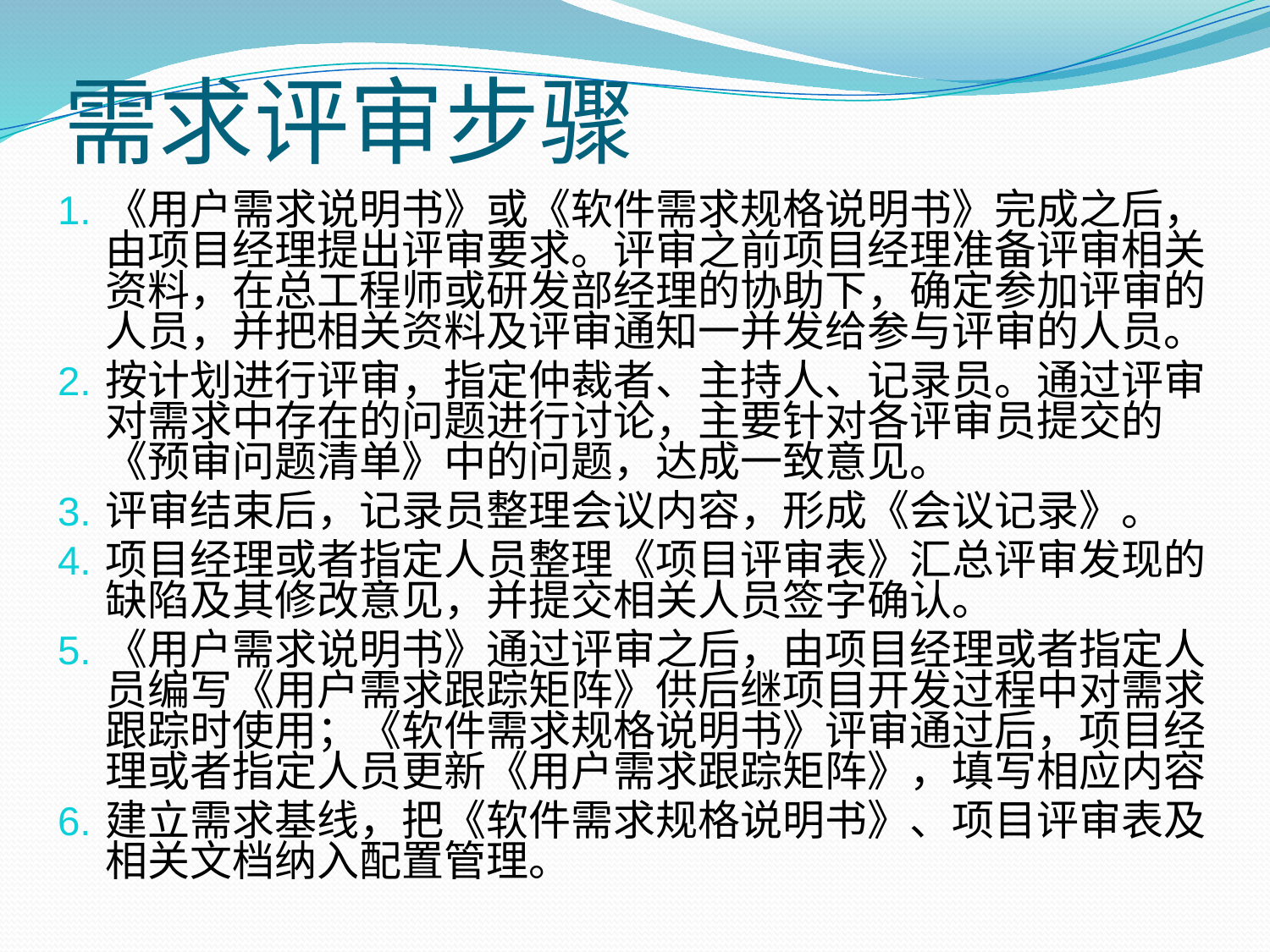

需求评审步骤
《用户需求说明书》或《软件需求规格说明书》完成之后，由项目经理提出评审要求。评审之前项目经理准备评审相关资料，在总工程师或研发部经理的协助下，确定参加评审的人员，并把相关资料及评审通知一并发给参与评审的人员。
按计划进行评审，指定仲裁者、主持人、记录员。通过评审对需求中存在的问题进行讨论，主要针对各评审员提交的《预审问题清单》中的问题，达成一致意见。
评审结束后，记录员整理会议内容，形成《会议记录》。
项目经理或者指定人员整理《项目评审表》汇总评审发现的缺陷及其修改意见，并提交相关人员签字确认。
《用户需求说明书》通过评审之后，由项目经理或者指定人员编写《用户需求跟踪矩阵》供后继项目开发过程中对需求跟踪时使用；《软件需求规格说明书》评审通过后，项目经理或者指定人员更新《用户需求跟踪矩阵》，填写相应内容
建立需求基线，把《软件需求规格说明书》、项目评审表及相关文档纳入配置管理。